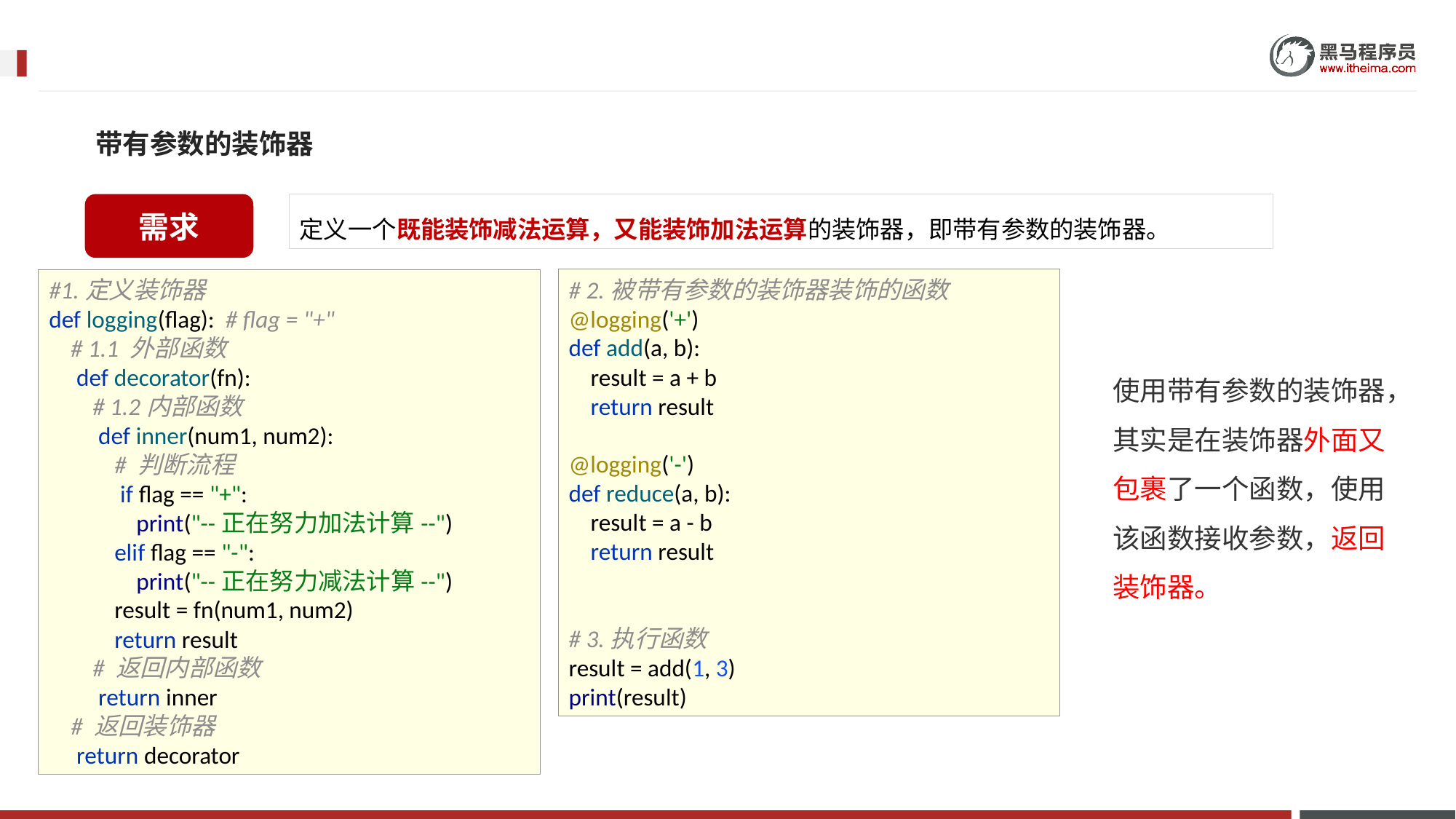

带有参数的装饰器
需求
定义一个既能装饰减法运算，又能装饰加法运算的装饰器，即带有参数的装饰器。
# 2.被带有参数的装饰器装饰的函数 @logging('+') def add(a, b): result = a + b return result @logging('-') def reduce(a, b): result = a - b return result # 3.执行函数 result = add(1, 3) print(result)
#1.定义装饰器
def logging(flag):  # flag = "+"
    # 1.1 外部函数
    def decorator(fn):
        # 1.2内部函数
        def inner(num1, num2):
            # 判断流程
            if flag == "+":
                print("--正在努力加法计算--")
            elif flag == "-":
                print("--正在努力减法计算--")
            result = fn(num1, num2)
            return result
        # 返回内部函数
        return inner
    # 返回装饰器
    return decorator
使用带有参数的装饰器，其实是在装饰器外面又包裹了一个函数，使用该函数接收参数，返回装饰器。